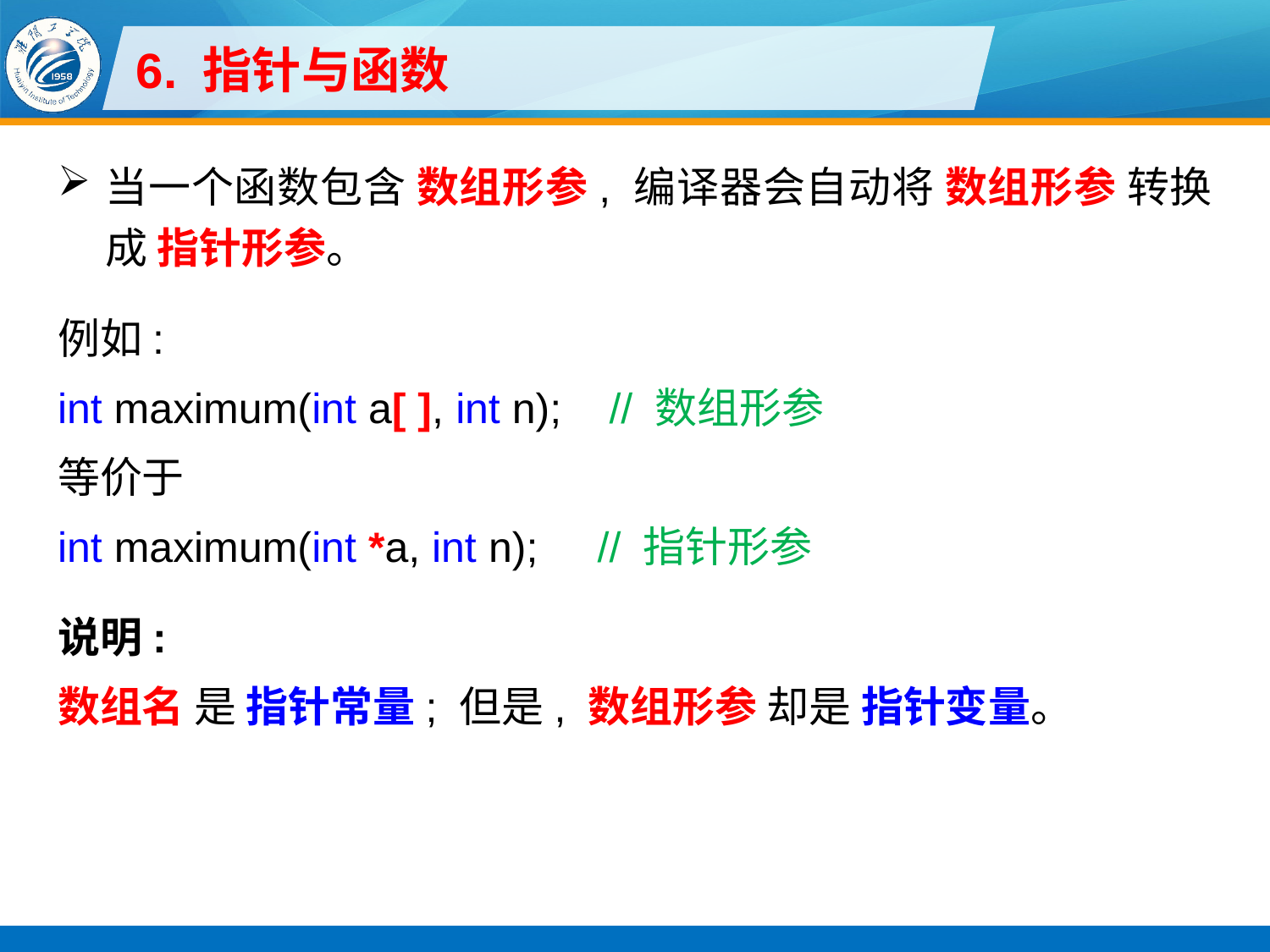

# 6. 指针与函数
当一个函数包含 数组形参, 编译器会自动将 数组形参 转换成 指针形参。
例如:
int maximum(int a[ ], int n);    // 数组形参
等价于
int maximum(int *a, int n);     // 指针形参
说明:
数组名 是 指针常量; 但是, 数组形参 却是 指针变量。